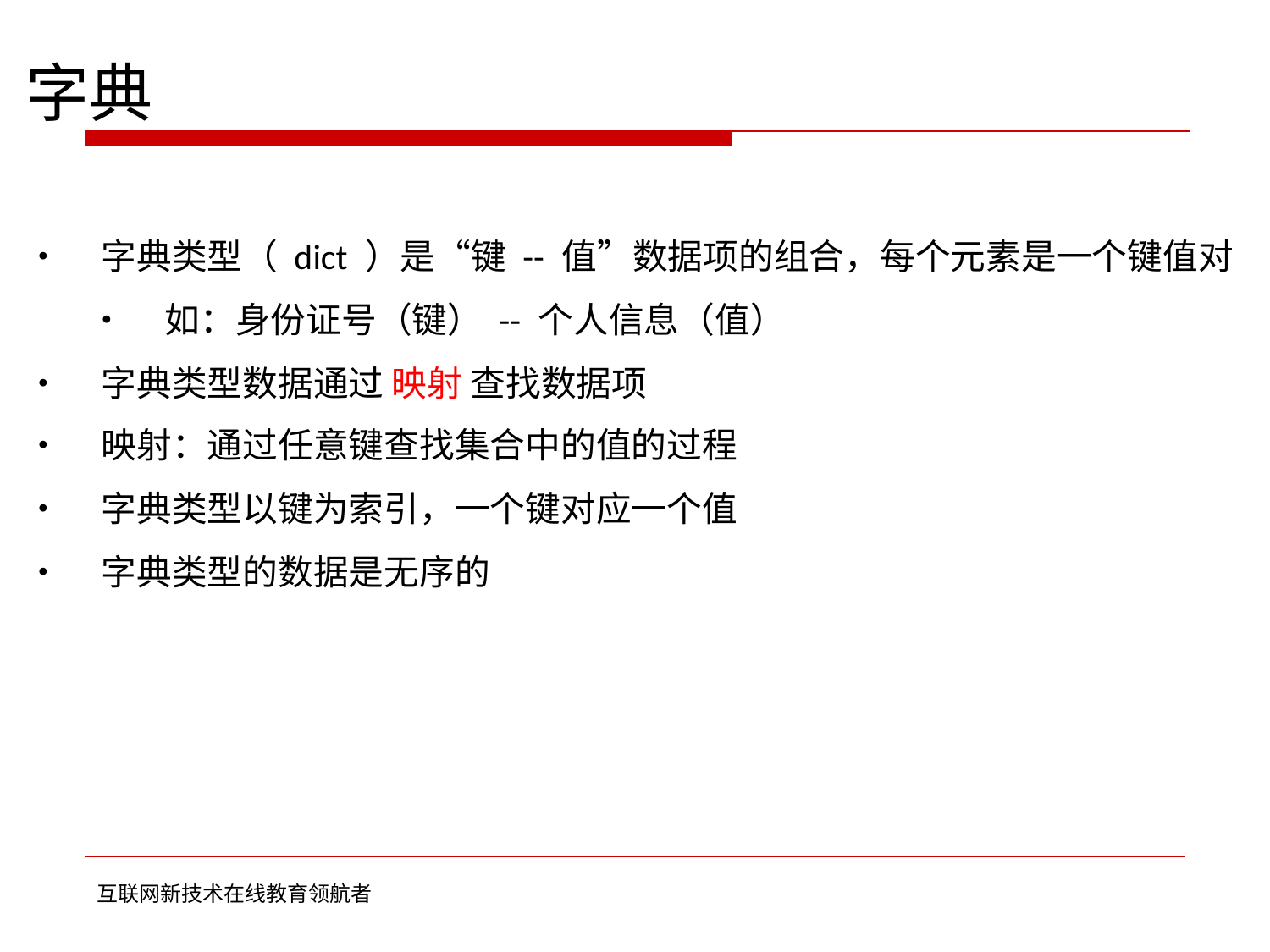

字典

•    字典类型（ dict ）是“键 -- 值”数据项的组合，每个元素是一个键值对
	•    如：身份证号（键） -- 个人信息（值）
•    字典类型数据通过 映射 查找数据项
•    映射：通过任意键查找集合中的值的过程
•    字典类型以键为索引，一个键对应一个值
•    字典类型的数据是无序的

互联网新技术在线教育领航者